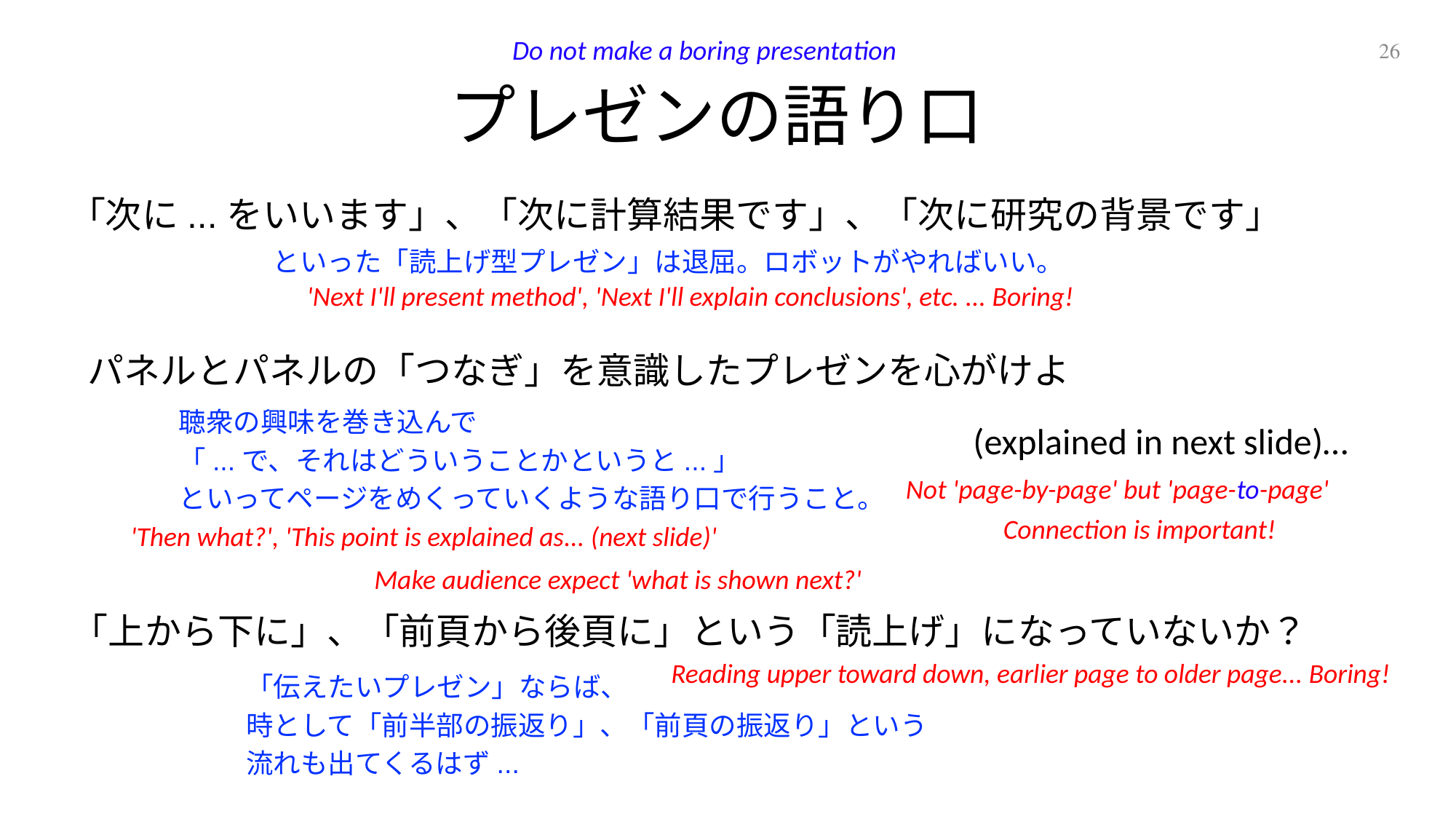

Do not make a boring presentation
26
# プレゼンの語り口
「次に...をいいます」、「次に計算結果です」、「次に研究の背景です」
といった「読上げ型プレゼン」は退屈。ロボットがやればいい。
'Next I'll present method', 'Next I'll explain conclusions', etc. ... Boring!
パネルとパネルの「つなぎ」を意識したプレゼンを心がけよ
聴衆の興味を巻き込んで
「...で、それはどういうことかというと...」
といってページをめくっていくような語り口で行うこと。
(explained in next slide)…
Not 'page-by-page' but 'page-to-page'
Connection is important!
'Then what?', 'This point is explained as... (next slide)'
Make audience expect 'what is shown next?'
「上から下に」、「前頁から後頁に」という「読上げ」になっていないか？
Reading upper toward down, earlier page to older page... Boring!
「伝えたいプレゼン」ならば、
時として「前半部の振返り」、「前頁の振返り」という
流れも出てくるはず...